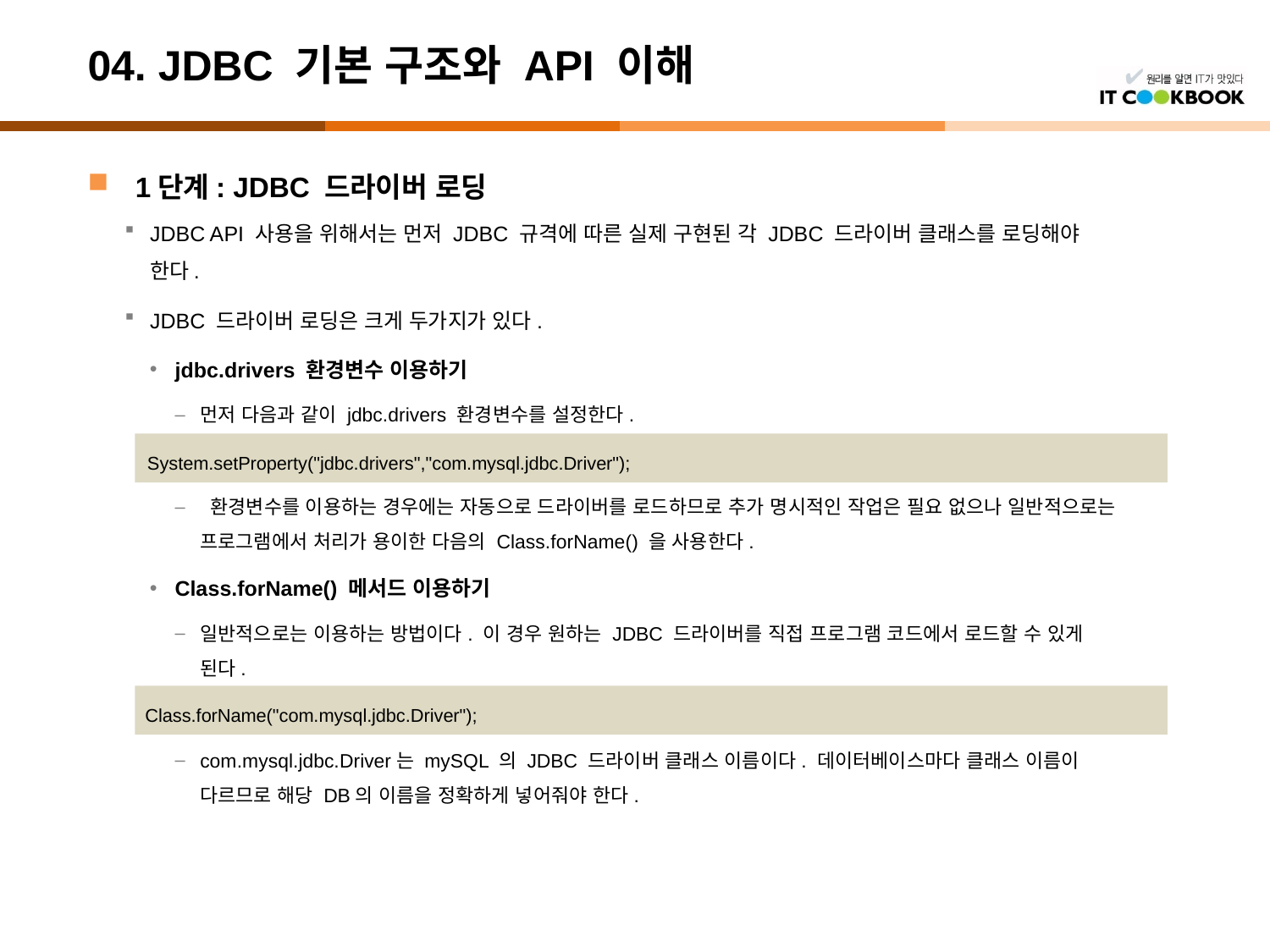

# 04. JDBC 기본 구조와 API 이해
1단계: JDBC 드라이버 로딩
JDBC API 사용을 위해서는 먼저 JDBC 규격에 따른 실제 구현된 각 JDBC 드라이버 클래스를 로딩해야 한다.
JDBC 드라이버 로딩은 크게 두가지가 있다.
jdbc.drivers 환경변수 이용하기
먼저 다음과 같이 jdbc.drivers 환경변수를 설정한다.

 환경변수를 이용하는 경우에는 자동으로 드라이버를 로드하므로 추가 명시적인 작업은 필요 없으나 일반적으로는 프로그램에서 처리가 용이한 다음의 Class.forName() 을 사용한다.
Class.forName() 메서드 이용하기
일반적으로는 이용하는 방법이다. 이 경우 원하는 JDBC 드라이버를 직접 프로그램 코드에서 로드할 수 있게 된다.

com.mysql.jdbc.Driver는 mySQL 의 JDBC 드라이버 클래스 이름이다. 데이터베이스마다 클래스 이름이 다르므로 해당 DB의 이름을 정확하게 넣어줘야 한다.

System.setProperty("jdbc.drivers","com.mysql.jdbc.Driver");

Class.forName("com.mysql.jdbc.Driver");